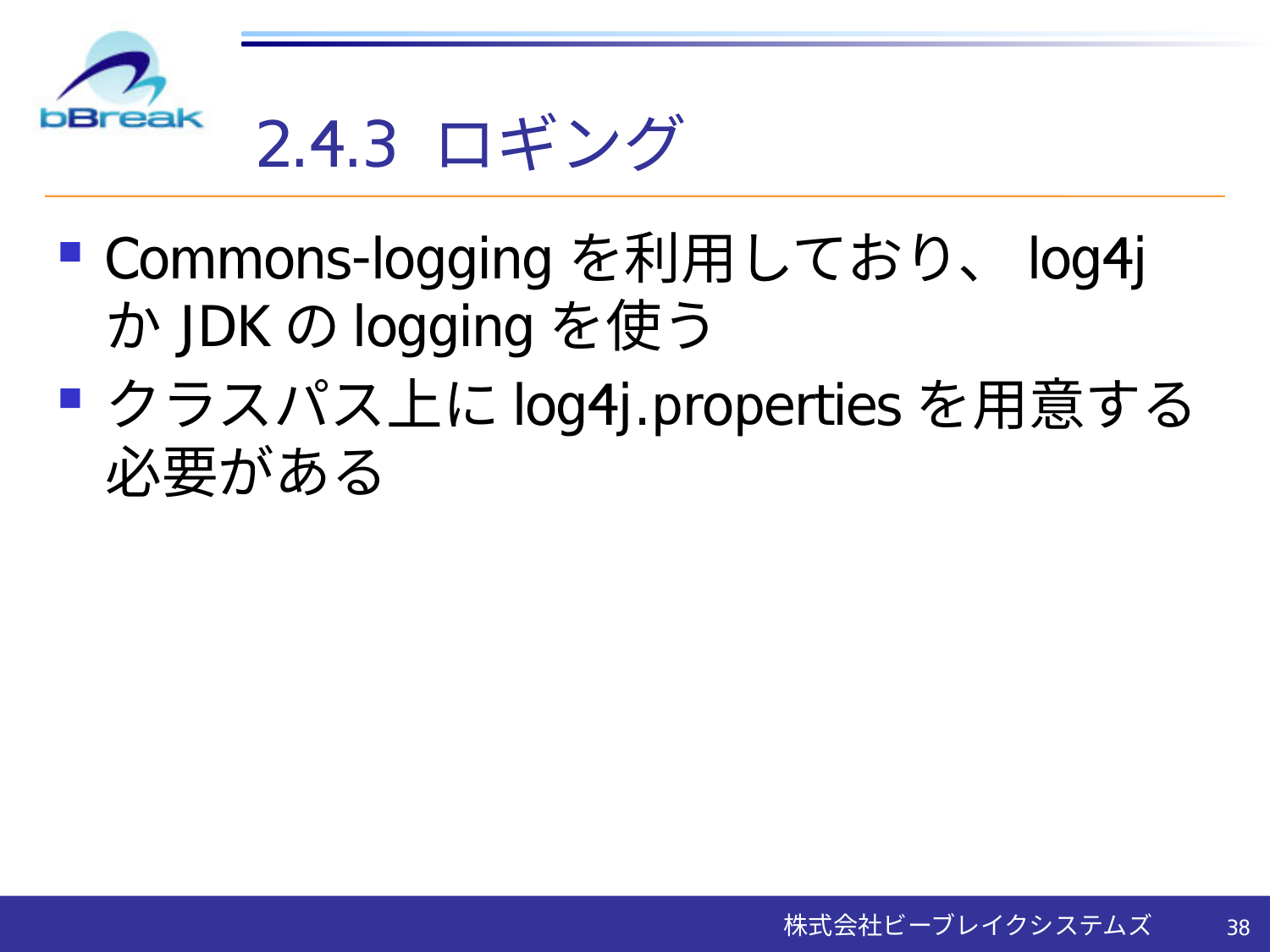

# 2.4.3 ロギング
Commons-loggingを利用しており、log4jかJDKのloggingを使う
クラスパス上にlog4j.propertiesを用意する必要がある